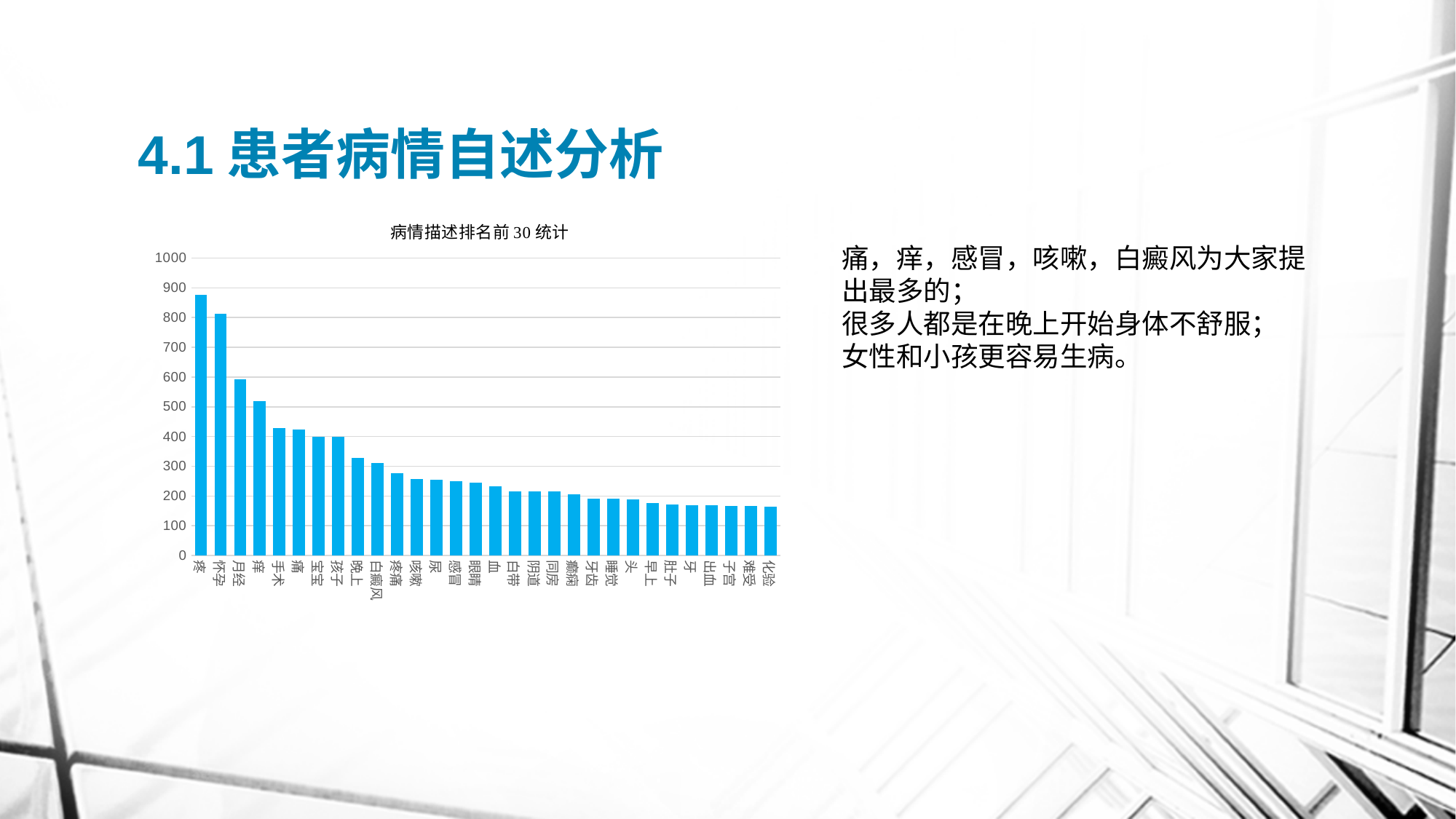

# 4.1患者病情自述分析

### Chart

| Category | 次数 |
|---|---|
| 疼 | 877.0 |
| 怀孕 | 812.0 |
| 月经 | 592.0 |
| 痒 | 519.0 |
| 手术 | 428.0 |
| 痛 | 424.0 |
| 宝宝 | 399.0 |
| 孩子 | 398.0 |
| 晚上 | 328.0 |
| 白癜风 | 311.0 |
| 疼痛 | 276.0 |
| 咳嗽 | 256.0 |
| 尿 | 255.0 |
| 感冒 | 249.0 |
| 眼睛 | 245.0 |
| 血 | 234.0 |
| 白带 | 216.0 |
| 阴道 | 215.0 |
| 同房 | 215.0 |
| 癫痫 | 207.0 |
| 牙齿 | 192.0 |
| 睡觉 | 190.0 |
| 头 | 189.0 |
| 早上 | 176.0 |
| 肚子 | 172.0 |
| 牙 | 170.0 |
| 出血 | 170.0 |
| 子宫 | 167.0 |
| 难受 | 167.0 |
| 化验 | 165.0 |
痛，痒，感冒，咳嗽，白癜风为大家提出最多的；
很多人都是在晚上开始身体不舒服；
女性和小孩更容易生病。